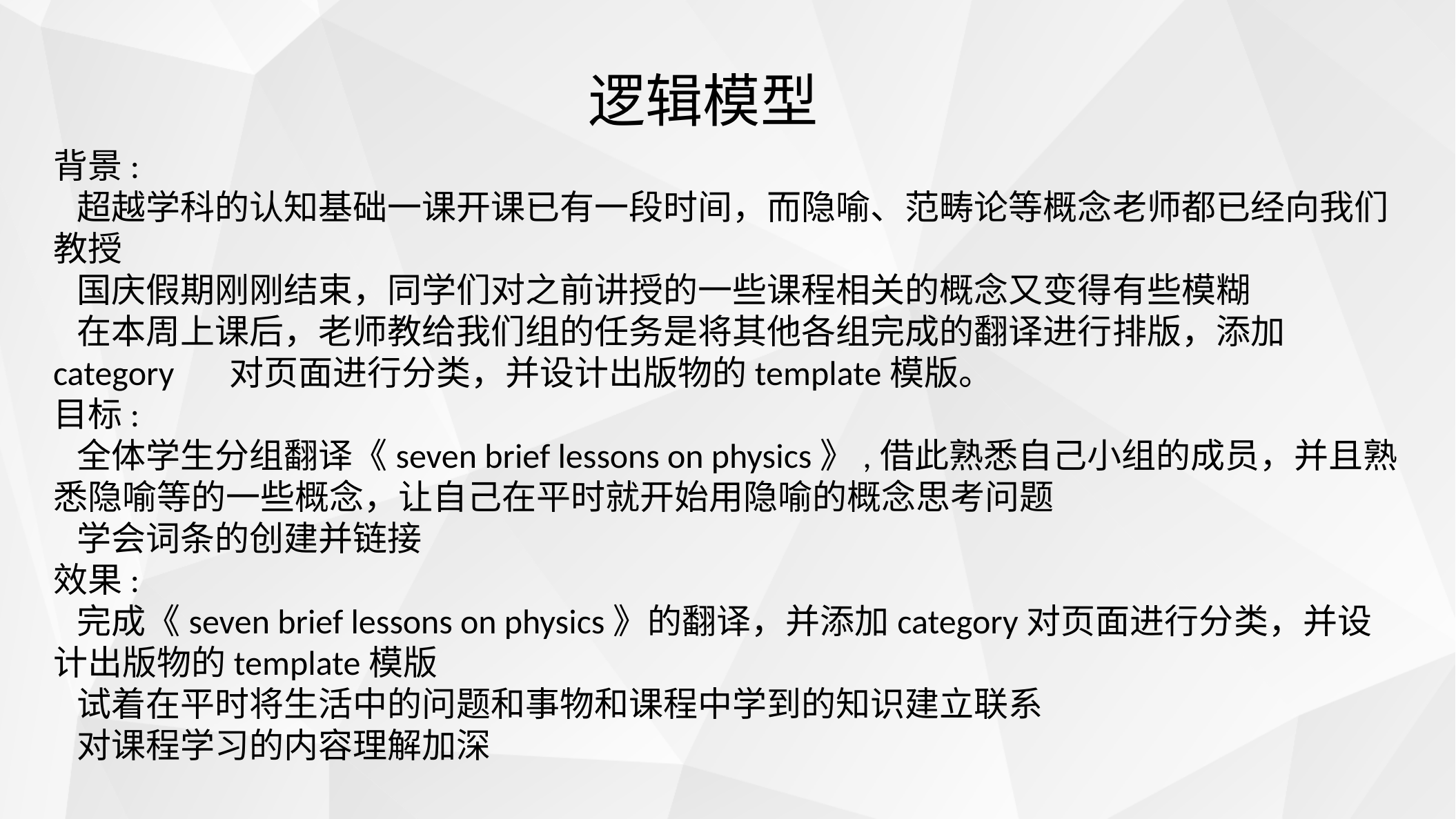

逻辑模型
背景:
  超越学科的认知基础一课开课已有一段时间，而隐喻、范畴论等概念老师都已经向我们教授
  国庆假期刚刚结束，同学们对之前讲授的一些课程相关的概念又变得有些模糊
  在本周上课后，老师教给我们组的任务是将其他各组完成的翻译进行排版，添加category      对页面进行分类，并设计出版物的template模版。
目标:
  全体学生分组翻译《seven brief lessons on physics》,借此熟悉自己小组的成员，并且熟悉隐喻等的一些概念，让自己在平时就开始用隐喻的概念思考问题
  学会词条的创建并链接
效果:
  完成《seven brief lessons on physics》的翻译，并添加category对页面进行分类，并设计出版物的template模版
  试着在平时将生活中的问题和事物和课程中学到的知识建立联系
  对课程学习的内容理解加深